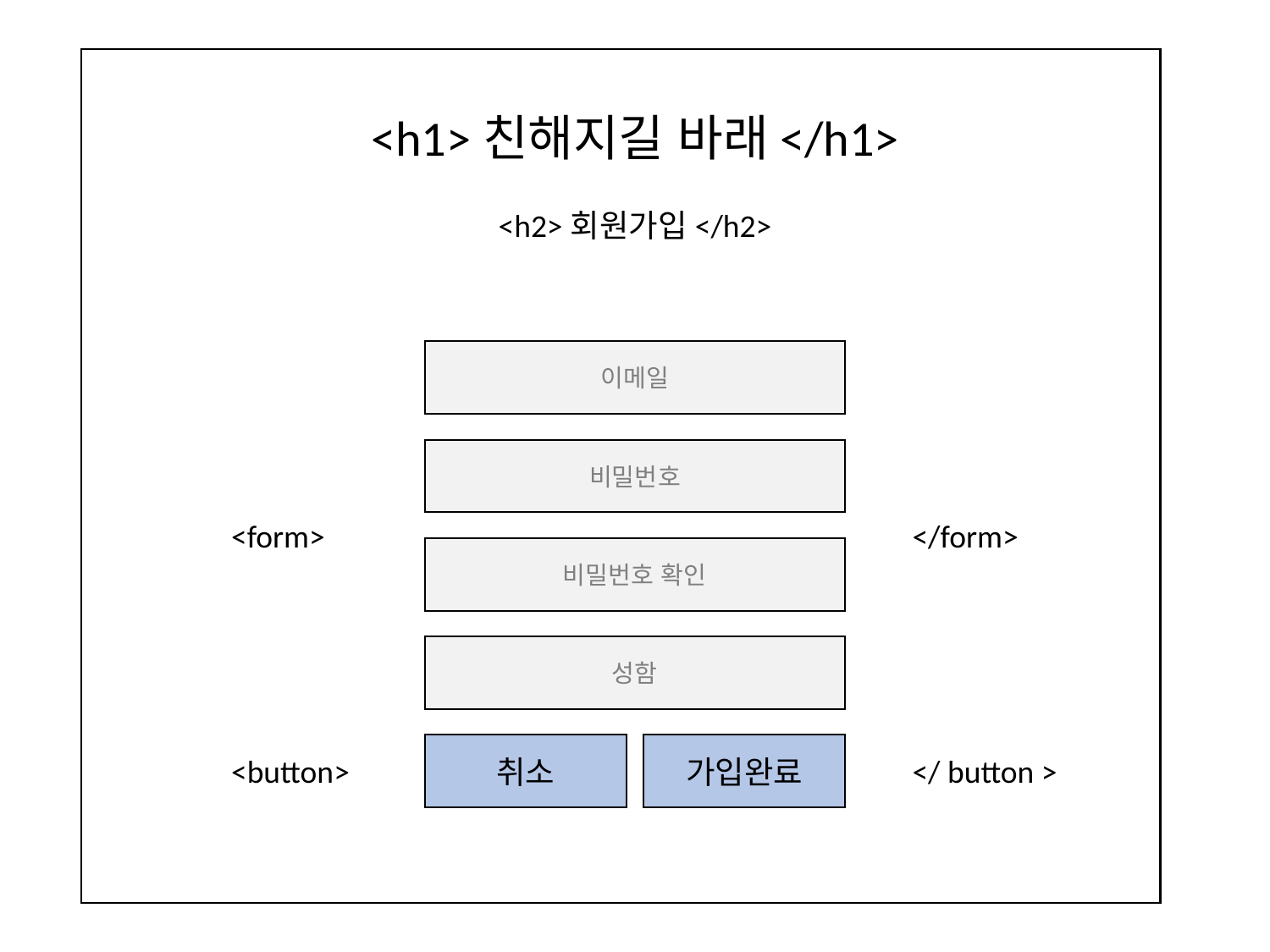

<h1>친해지길 바래</h1>
<h2>회원가입</h2>
이메일
비밀번호
<form>
</form>
비밀번호 확인
성함
취소
가입완료
<button>
</ button >